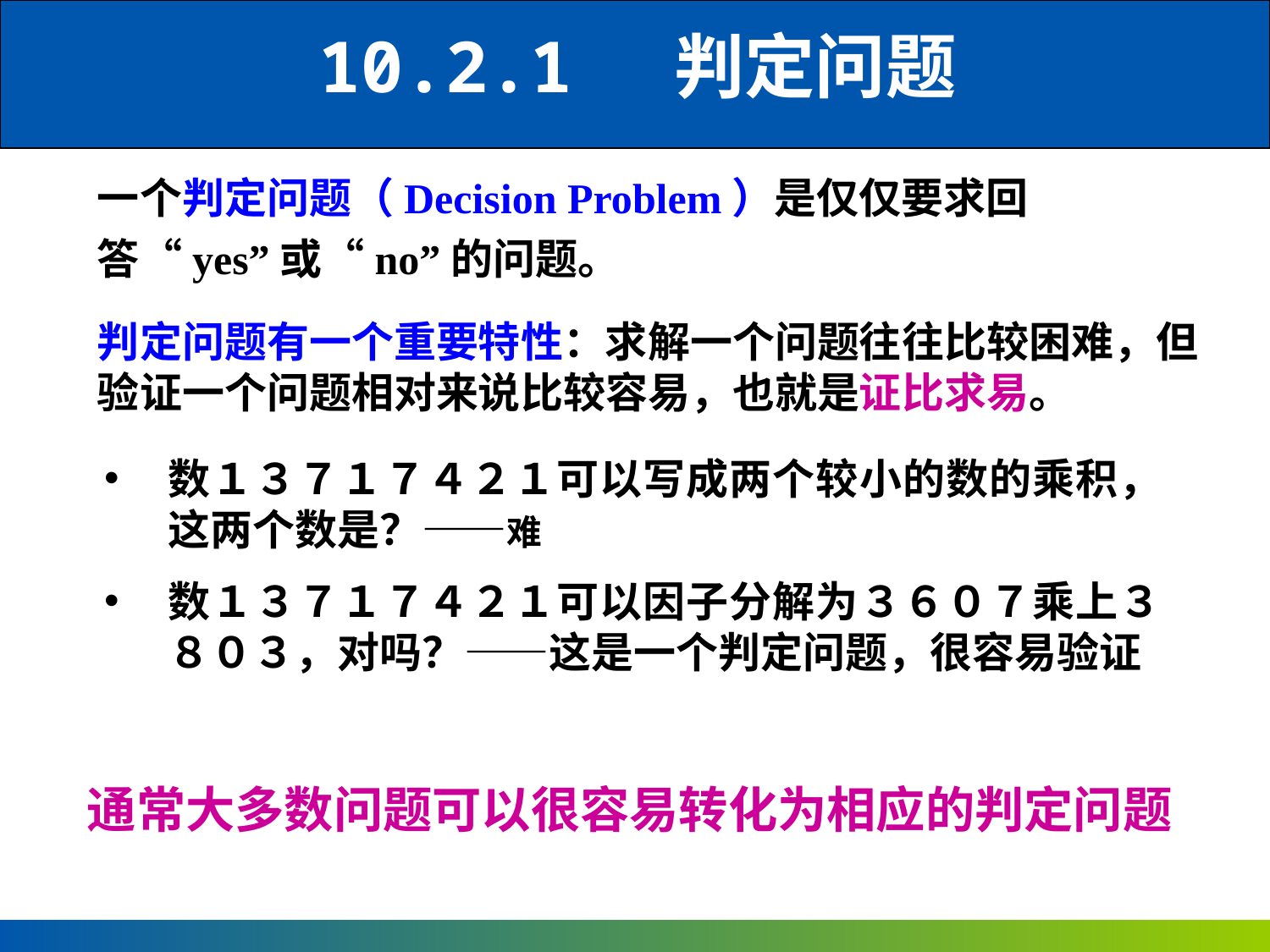

10.2.1  判定问题
一个判定问题（Decision Problem）是仅仅要求回答“yes”或“no”的问题。
判定问题有一个重要特性：求解一个问题往往比较困难，但验证一个问题相对来说比较容易，也就是证比求易。
数１３７１７４２１可以写成两个较小的数的乘积，这两个数是？——难
数１３７１７４２１可以因子分解为３６０７乘上３８０３，对吗？——这是一个判定问题，很容易验证
通常大多数问题可以很容易转化为相应的判定问题